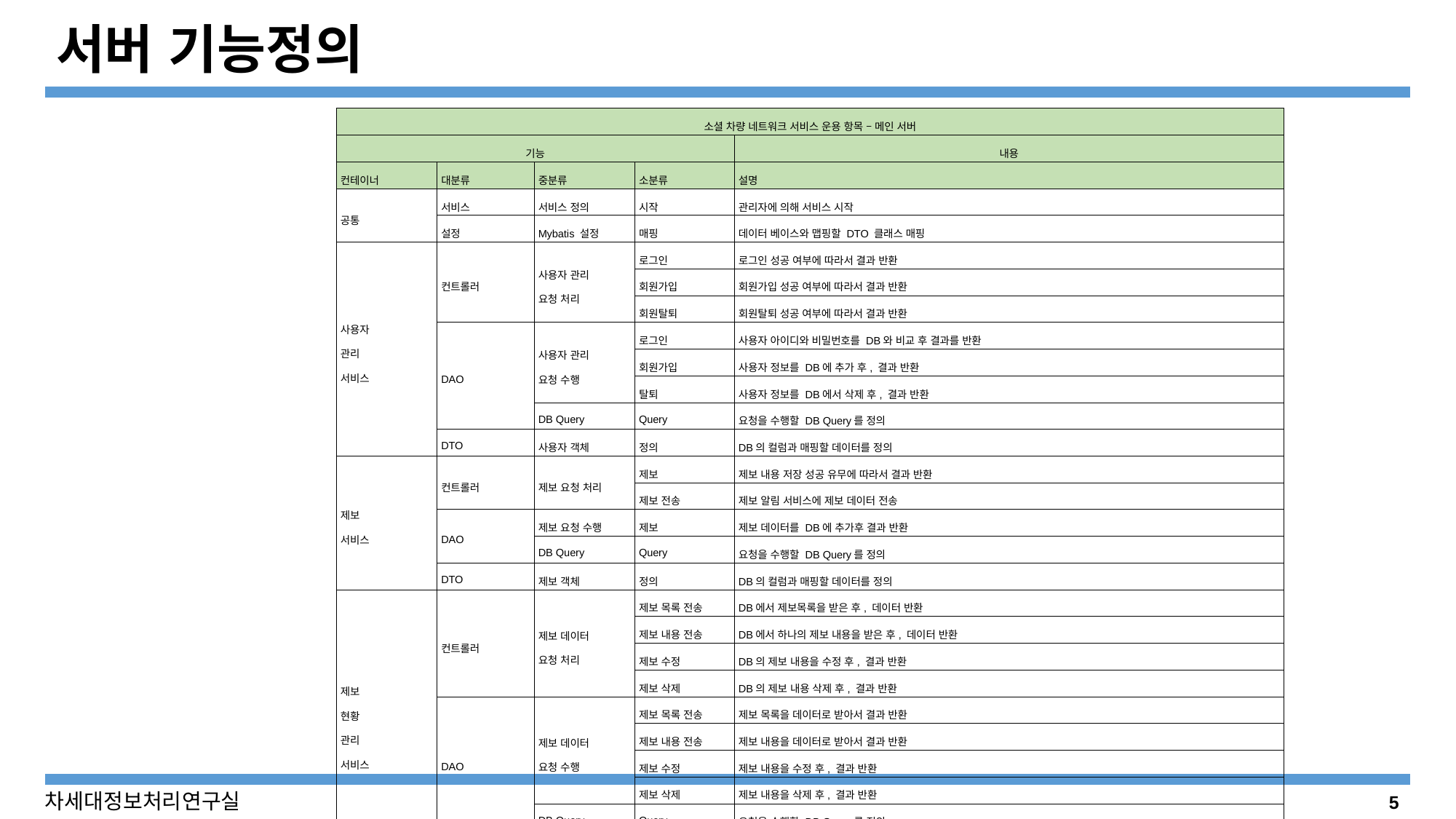

# 서버 기능정의
| 소셜 차량 네트워크 서비스 운용 항목 – 메인 서버 |  |  |  |  |
| --- | --- | --- | --- | --- |
| 기능 |  |  |  | 내용 |
| 컨테이너 | 대분류 | 중분류 | 소분류 | 설명 |
| 공통 | 서비스 | 서비스 정의 | 시작 | 관리자에 의해 서비스 시작 |
|  | 설정 | Mybatis 설정 | 매핑 | 데이터 베이스와 맵핑할 DTO 클래스 매핑 |
| 사용자 관리 서비스 | 컨트롤러 | 사용자 관리 요청 처리 | 로그인 | 로그인 성공 여부에 따라서 결과 반환 |
|  |  |  | 회원가입 | 회원가입 성공 여부에 따라서 결과 반환 |
|  |  |  | 회원탈퇴 | 회원탈퇴 성공 여부에 따라서 결과 반환 |
|  | DAO | 사용자 관리 요청 수행 | 로그인 | 사용자 아이디와 비밀번호를 DB와 비교 후 결과를 반환 |
|  |  |  | 회원가입 | 사용자 정보를 DB에 추가 후, 결과 반환 |
|  |  |  | 탈퇴 | 사용자 정보를 DB에서 삭제 후, 결과 반환 |
|  |  | DB Query | Query | 요청을 수행할 DB Query를 정의 |
|  | DTO | 사용자 객체 | 정의 | DB의 컬럼과 매핑할 데이터를 정의 |
| 제보 서비스 | 컨트롤러 | 제보 요청 처리 | 제보 | 제보 내용 저장 성공 유무에 따라서 결과 반환 |
|  |  |  | 제보 전송 | 제보 알림 서비스에 제보 데이터 전송 |
|  | DAO | 제보 요청 수행 | 제보 | 제보 데이터를 DB에 추가후 결과 반환 |
|  |  | DB Query | Query | 요청을 수행할 DB Query를 정의 |
|  | DTO | 제보 객체 | 정의 | DB의 컬럼과 매핑할 데이터를 정의 |
| 제보 현황 관리 서비스 | 컨트롤러 | 제보 데이터 요청 처리 | 제보 목록 전송 | DB에서 제보목록을 받은 후, 데이터 반환 |
|  |  |  | 제보 내용 전송 | DB에서 하나의 제보 내용을 받은 후, 데이터 반환 |
|  |  |  | 제보 수정 | DB의 제보 내용을 수정 후, 결과 반환 |
|  |  |  | 제보 삭제 | DB의 제보 내용 삭제 후, 결과 반환 |
|  | DAO | 제보 데이터 요청 수행 | 제보 목록 전송 | 제보 목록을 데이터로 받아서 결과 반환 |
|  |  |  | 제보 내용 전송 | 제보 내용을 데이터로 받아서 결과 반환 |
|  |  |  | 제보 수정 | 제보 내용을 수정 후, 결과 반환 |
|  |  |  | 제보 삭제 | 제보 내용을 삭제 후, 결과 반환 |
|  |  | DB Query | Query | 요청을 수행할 DB Query를 정의 |
|  | DTO | 제보 객체 | 정의 | DB의 컬럼과 매핑할 데이터를 정의 |
| 제보 알림 서비스 | 컨트롤러 | 제보 알림 요청 처리 | 제보 내용 수신 | 제보 서비스로부터 데이터를 받고, 알림 요청 보냄 |
|  |  |  | 알림 요청 | 제보 데이터를 FirebaseCloudMessage에 보냄 |
|  |  | Token 추출 | 인증 요청 | 유요한 기기인지 인증정보를 반환 |
|  | DTO | 제보 객체 | 정의 | 요청을 보낼 제보 데이터 정의 |
|  |  | Message 객체 | 정의 | 요청을 보낼 FCM Message 데이터 정의 |
5